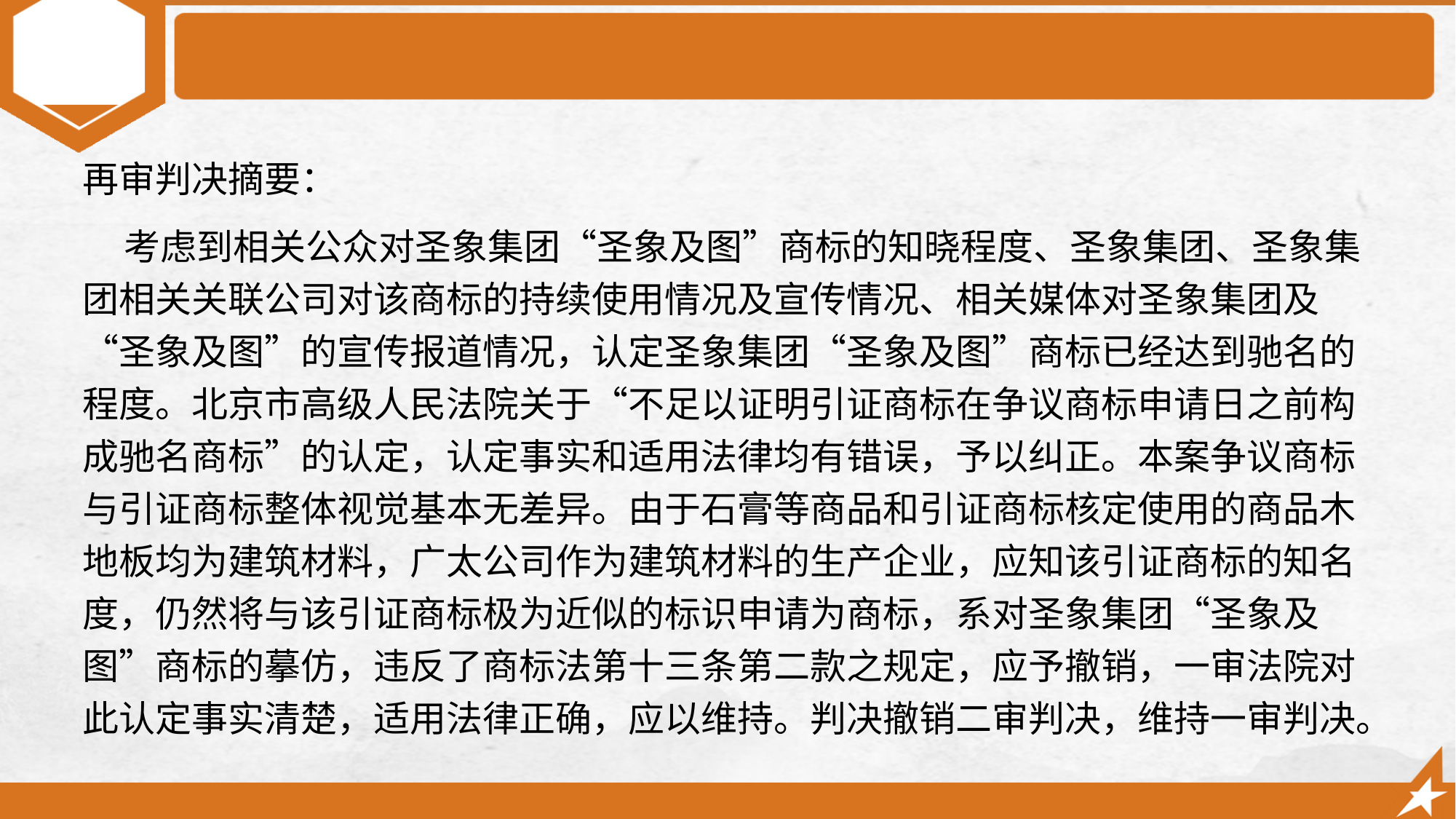

再审判决摘要：
    考虑到相关公众对圣象集团“圣象及图”商标的知晓程度、圣象集团、圣象集团相关关联公司对该商标的持续使用情况及宣传情况、相关媒体对圣象集团及“圣象及图”的宣传报道情况，认定圣象集团“圣象及图”商标已经达到驰名的程度。北京市高级人民法院关于“不足以证明引证商标在争议商标申请日之前构成驰名商标”的认定，认定事实和适用法律均有错误，予以纠正。本案争议商标与引证商标整体视觉基本无差异。由于石膏等商品和引证商标核定使用的商品木地板均为建筑材料，广太公司作为建筑材料的生产企业，应知该引证商标的知名度，仍然将与该引证商标极为近似的标识申请为商标，系对圣象集团“圣象及图”商标的摹仿，违反了商标法第十三条第二款之规定，应予撤销，一审法院对此认定事实清楚，适用法律正确，应以维持。判决撤销二审判决，维持一审判决。